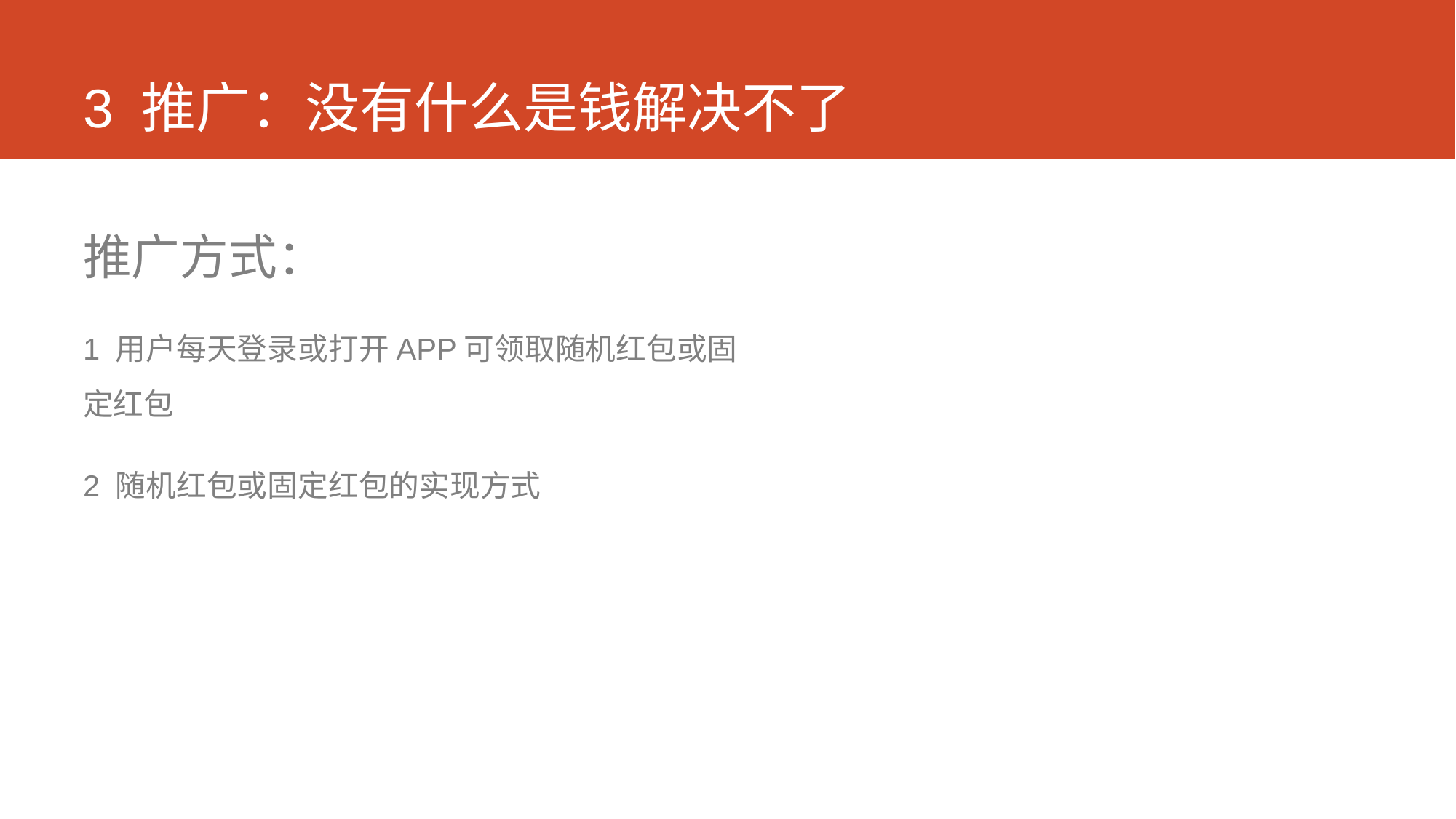

# 3 推广：没有什么是钱解决不了
推广方式：
1 用户每天登录或打开APP可领取随机红包或固定红包
2 随机红包或固定红包的实现方式